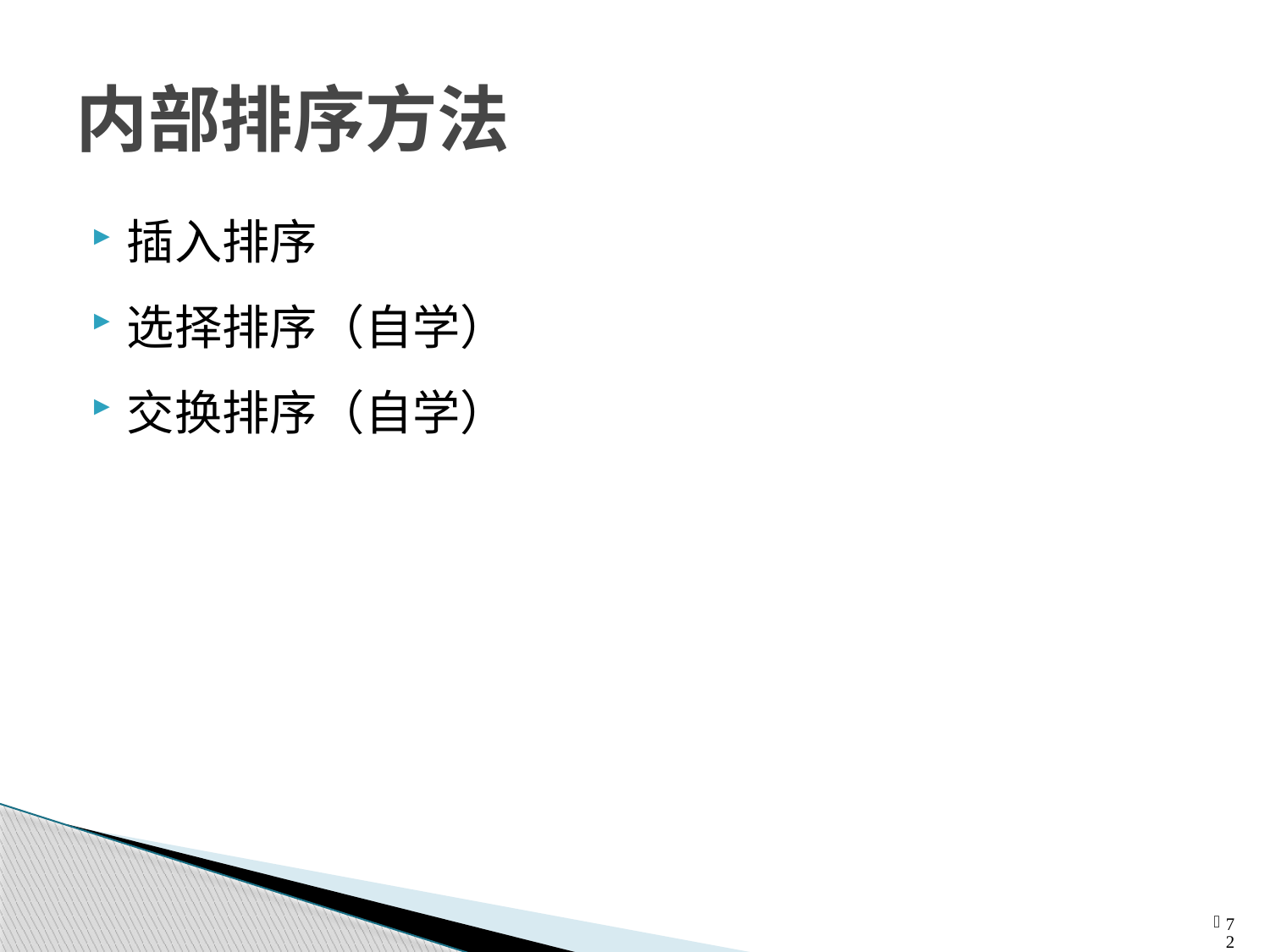

9.3 群体数据的组织
# 内部排序方法
插入排序
选择排序（自学）
交换排序（自学）
72